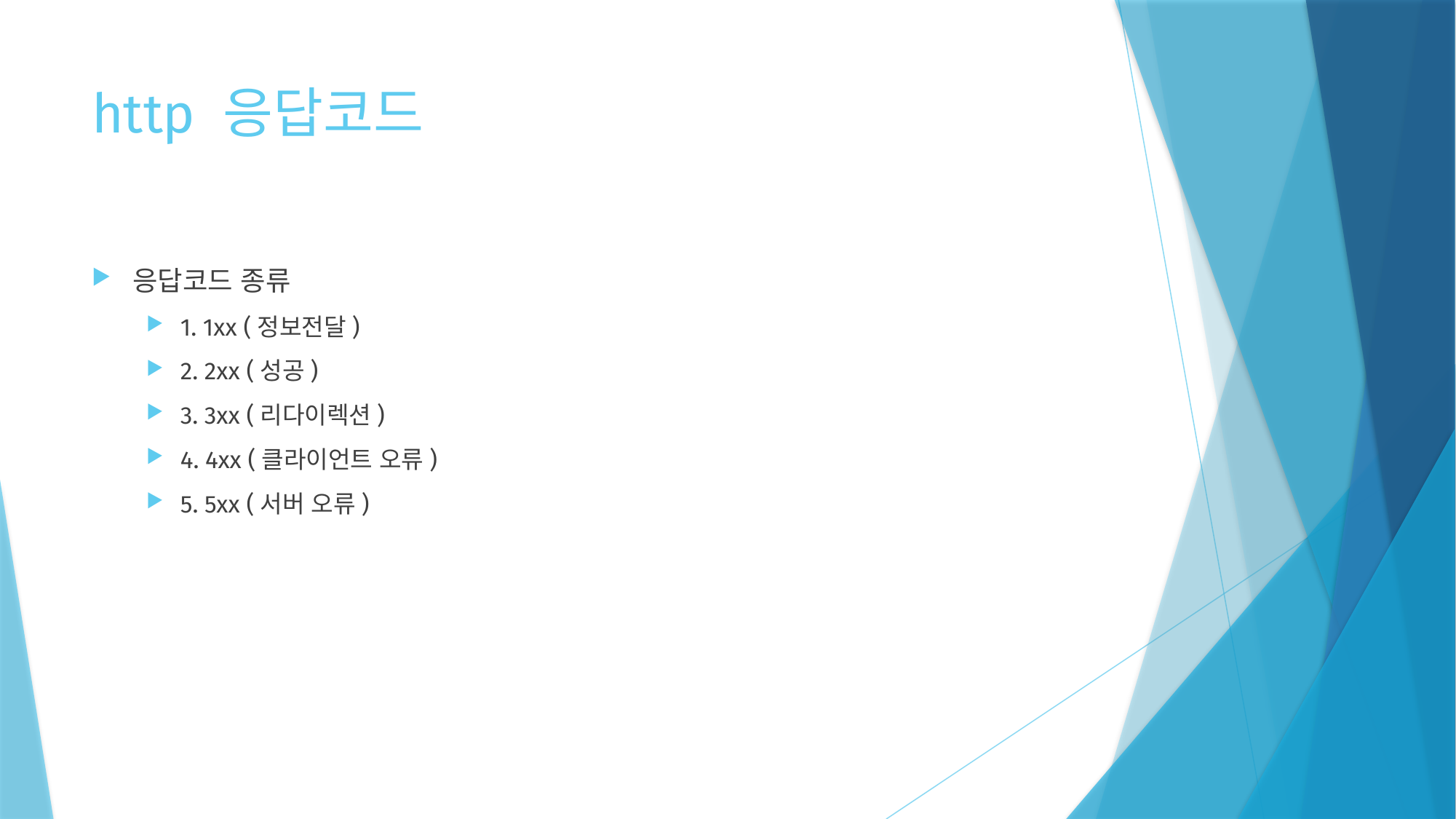

# http 응답코드
응답코드 종류
1. 1xx (정보전달)
2. 2xx (성공)
3. 3xx (리다이렉션)
4. 4xx (클라이언트 오류)
5. 5xx (서버 오류)